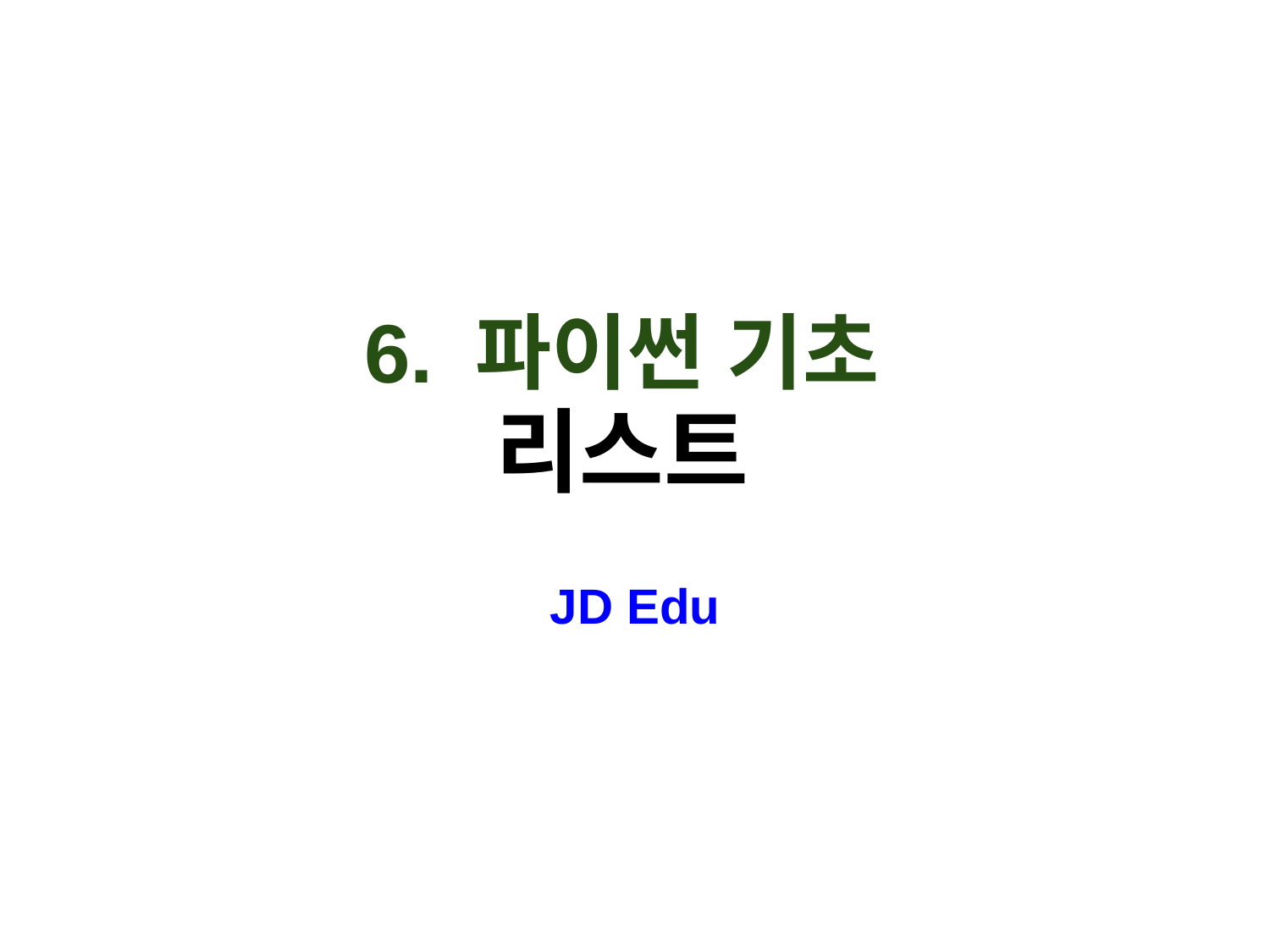

# 6. 파이썬 기초
리스트
JD Edu